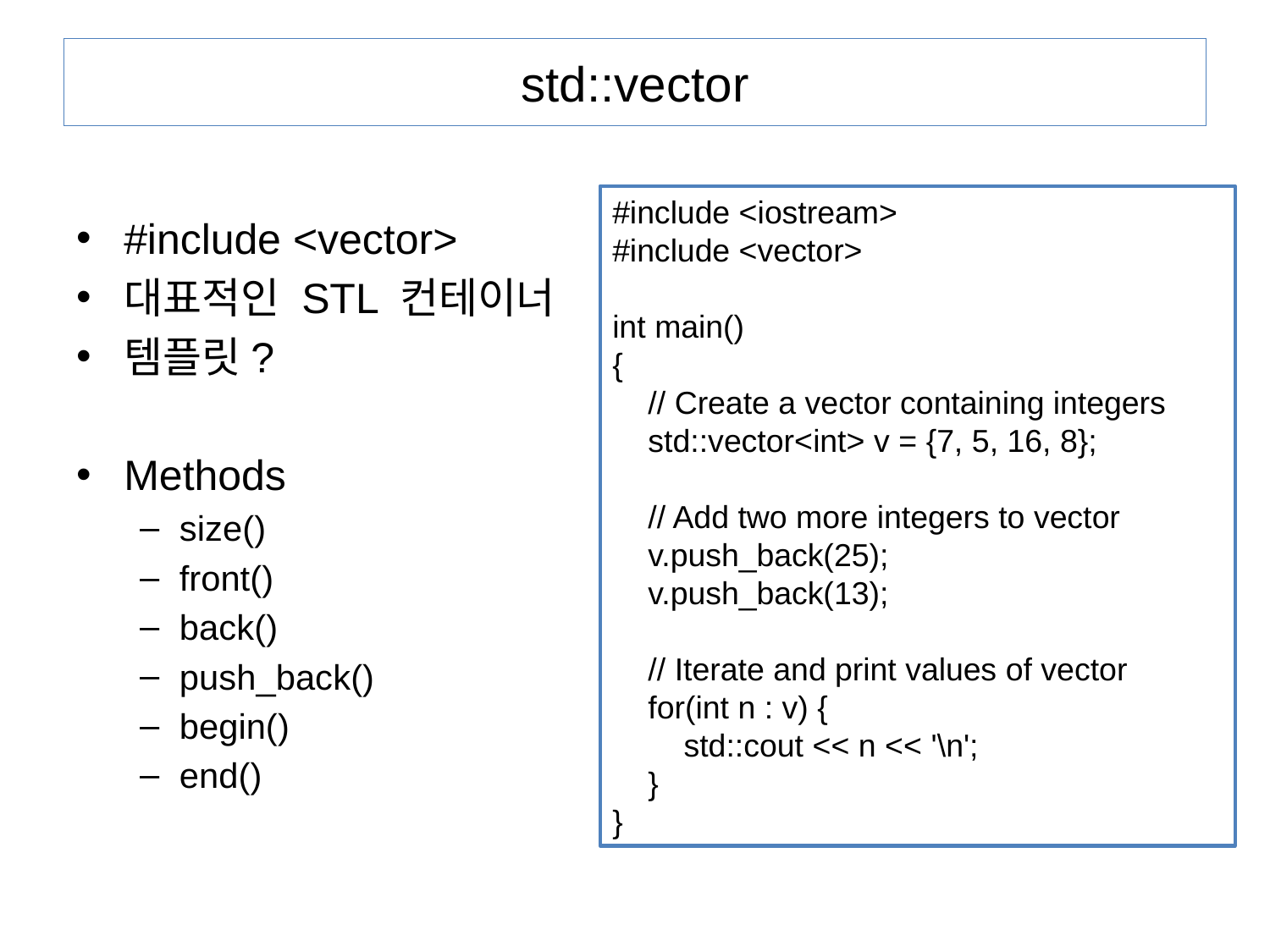

# std::vector

#include <vector>
대표적인 STL 컨테이너
템플릿?

Methods
size()
front()
back()
push_back()
begin()
end()

#include <iostream>
#include <vector>

int main()
{
    // Create a vector containing integers
    std::vector<int> v = {7, 5, 16, 8};

    // Add two more integers to vector
    v.push_back(25);
    v.push_back(13);

    // Iterate and print values of vector
    for(int n : v) {
        std::cout << n << '\n';
    }
}